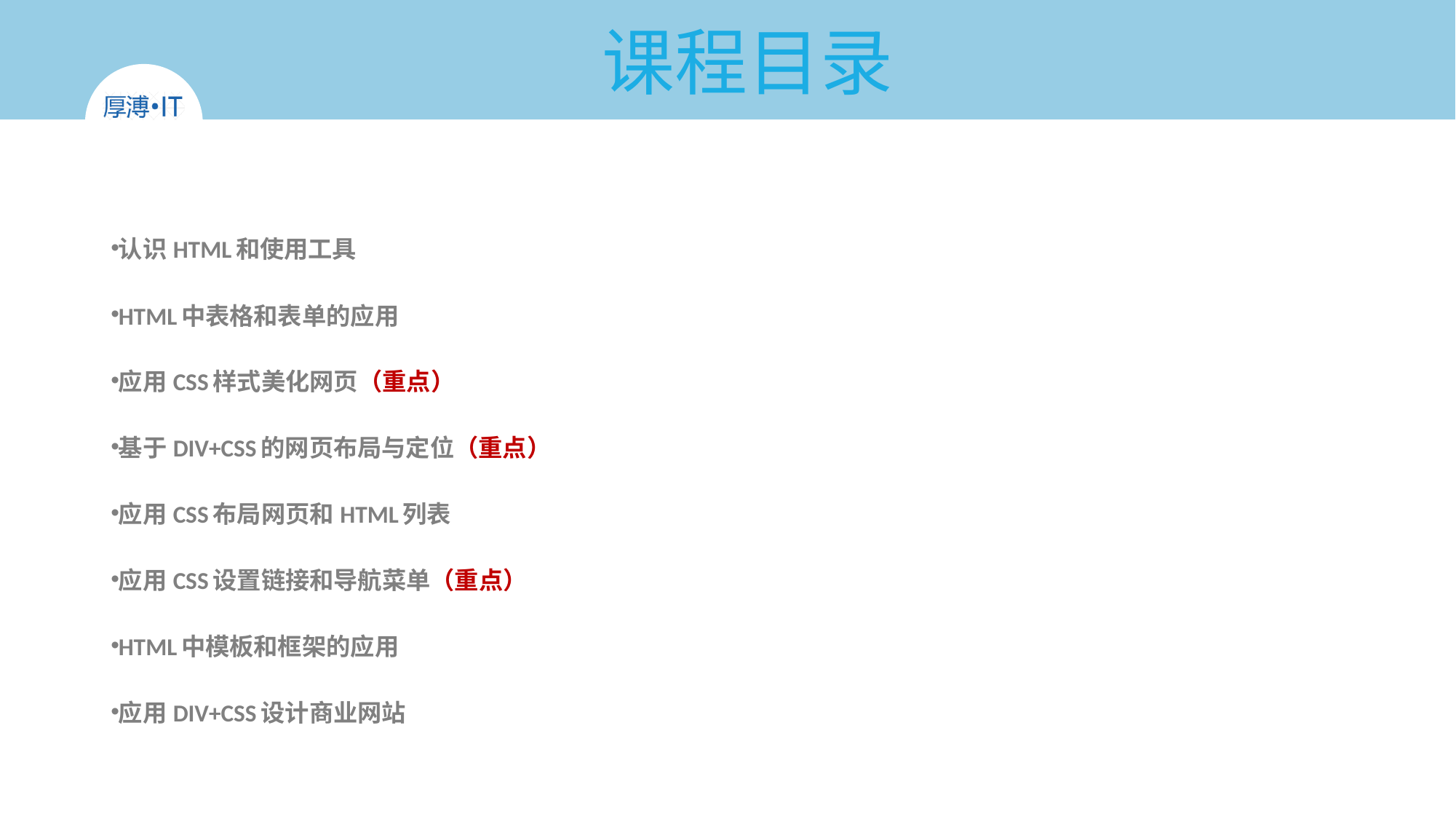

# 课程目录
认识HTML和使用工具
HTML中表格和表单的应用
应用CSS样式美化网页（重点）
基于DIV+CSS的网页布局与定位（重点）
应用CSS布局网页和HTML列表
应用CSS设置链接和导航菜单（重点）
HTML中模板和框架的应用
应用DIV+CSS设计商业网站